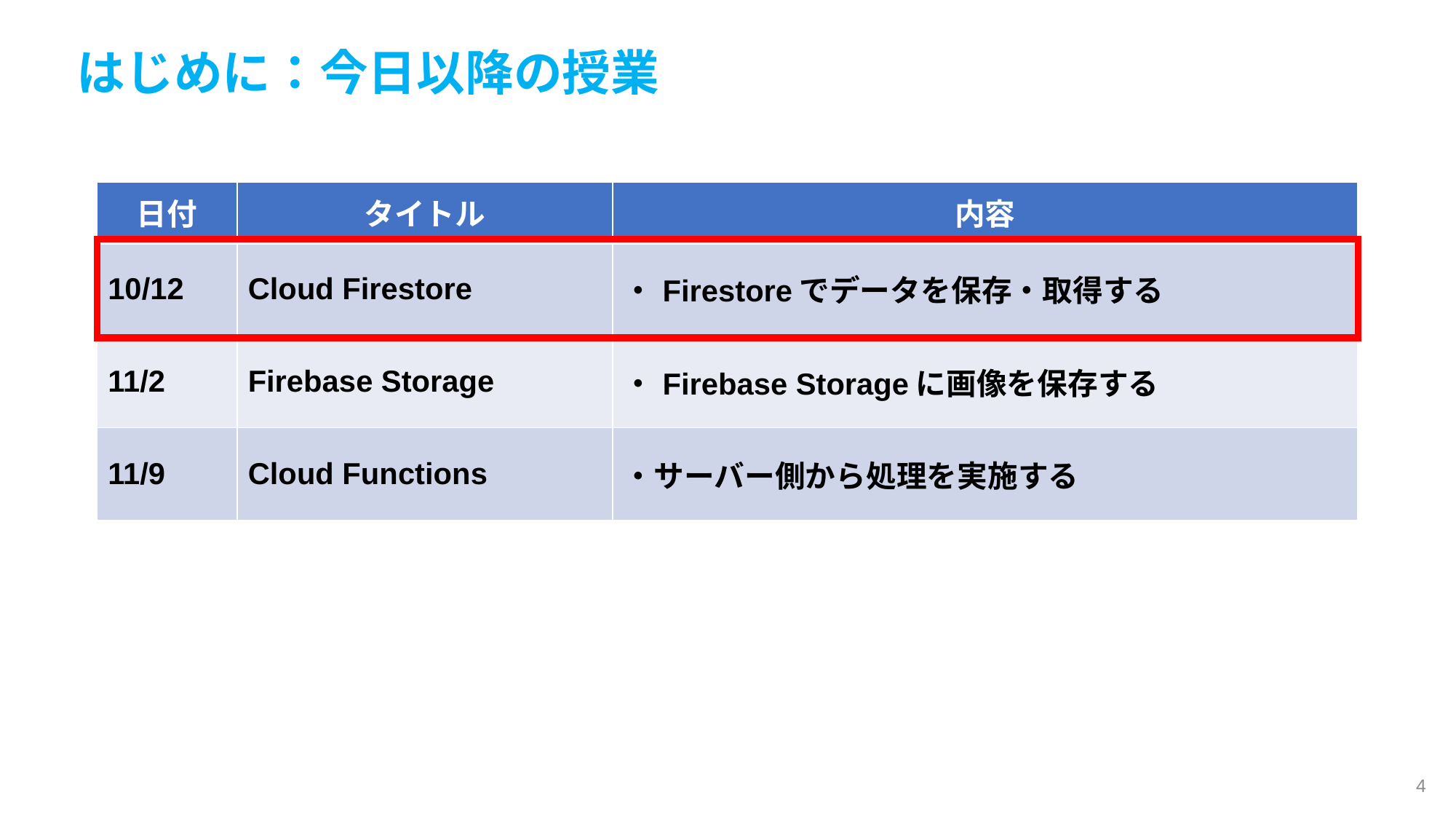

はじめに：今日以降の授業
| 日付 | タイトル | 内容 |
| --- | --- | --- |
| 10/12 | Cloud Firestore | ・Firestoreでデータを保存・取得する |
| 11/2 | Firebase Storage | ・Firebase Storageに画像を保存する |
| 11/9 | Cloud Functions | ・サーバー側から処理を実施する |

4